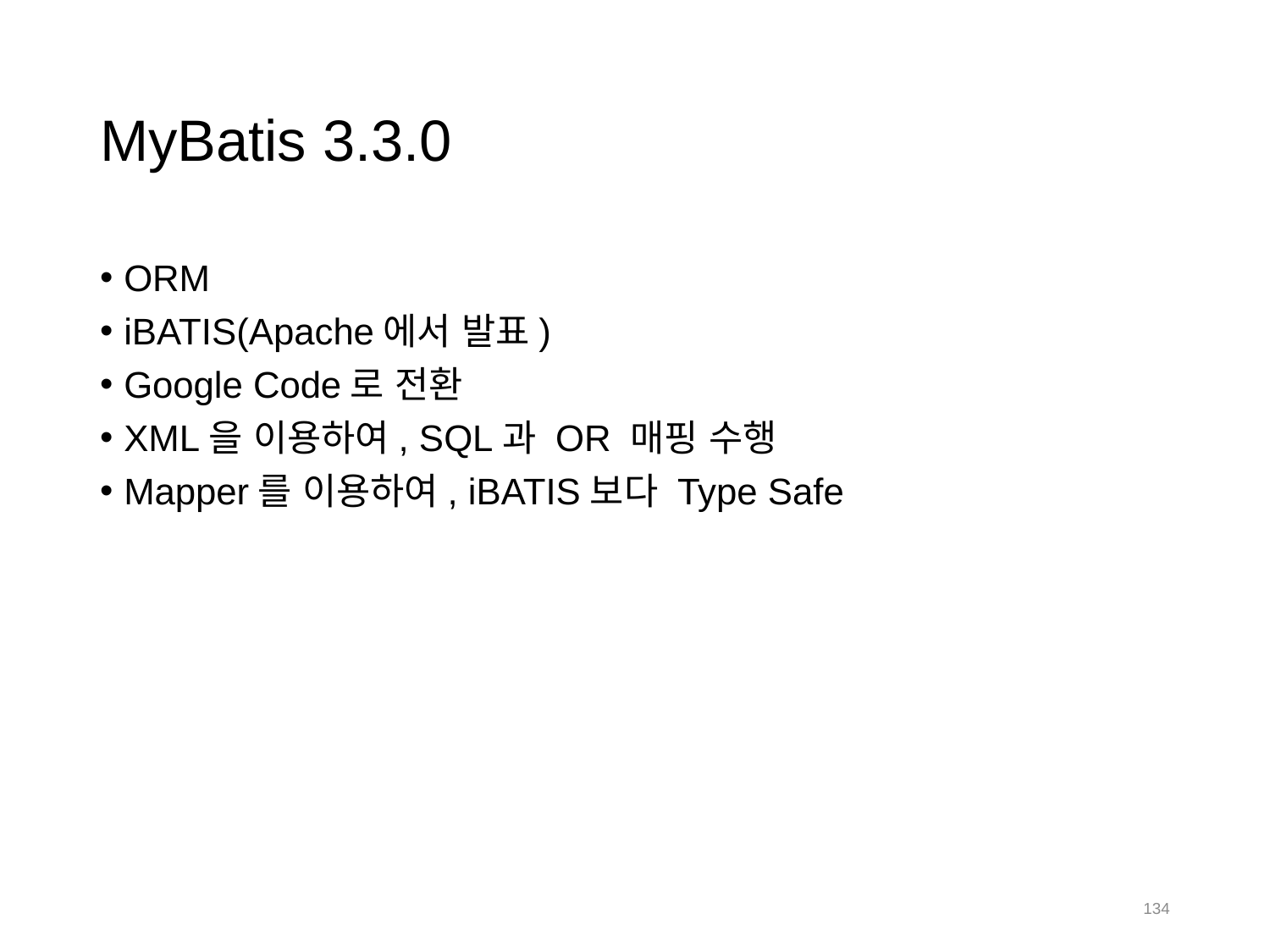

# MyBatis 3.3.0
ORM
iBATIS(Apache에서 발표)
Google Code로 전환
XML을 이용하여, SQL과 OR 매핑 수행
Mapper를 이용하여, iBATIS보다 Type Safe
134